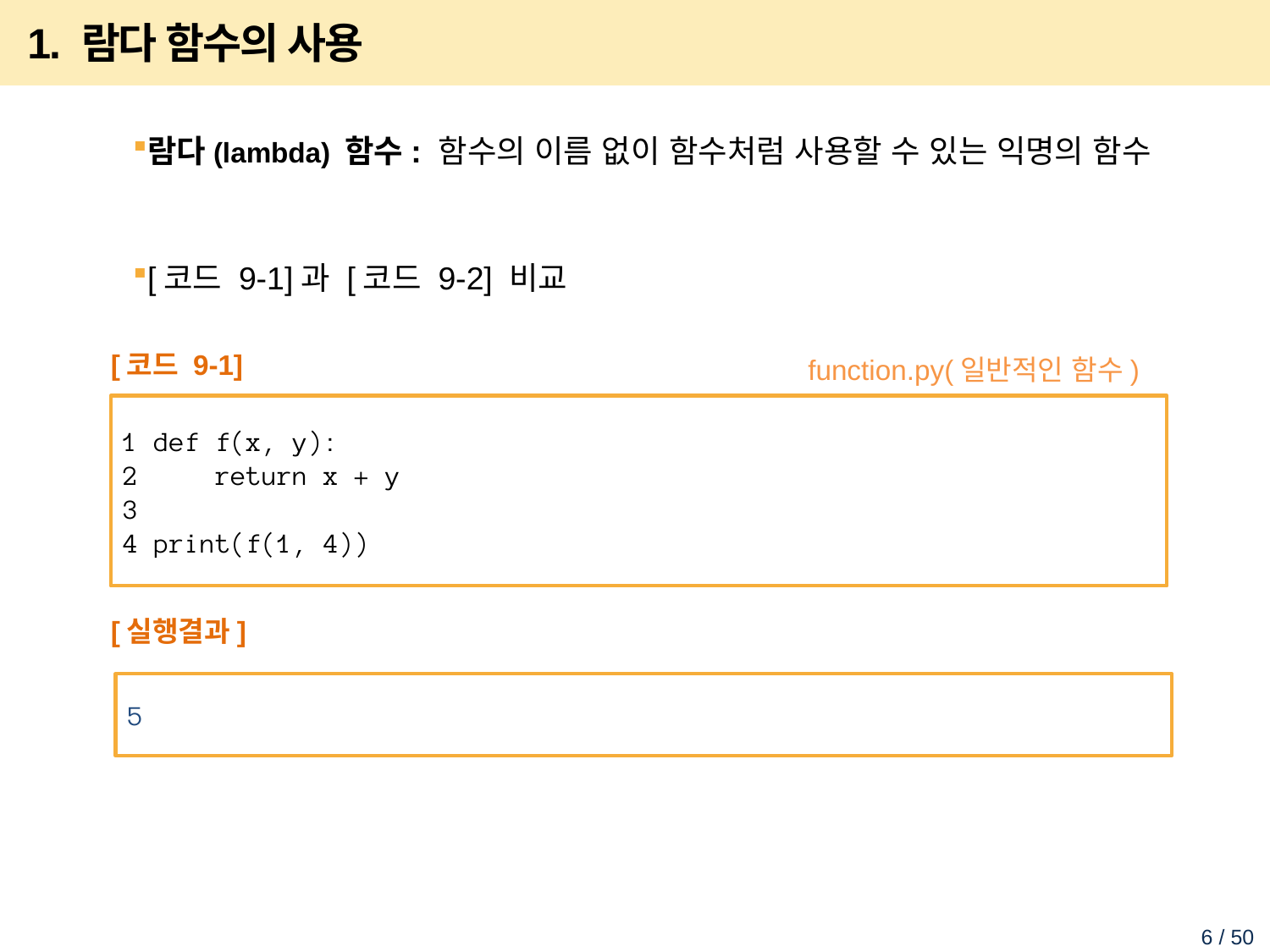

# 1. 람다 함수의 사용
람다(lambda) 함수: 함수의 이름 없이 함수처럼 사용할 수 있는 익명의 함수

[코드 9-1]과 [코드 9-2] 비교

[코드 9-1]
1 def f(x, y):
2     return x + y
3
4 print(f(1, 4))
[실행결과]
5
function.py(일반적인 함수)